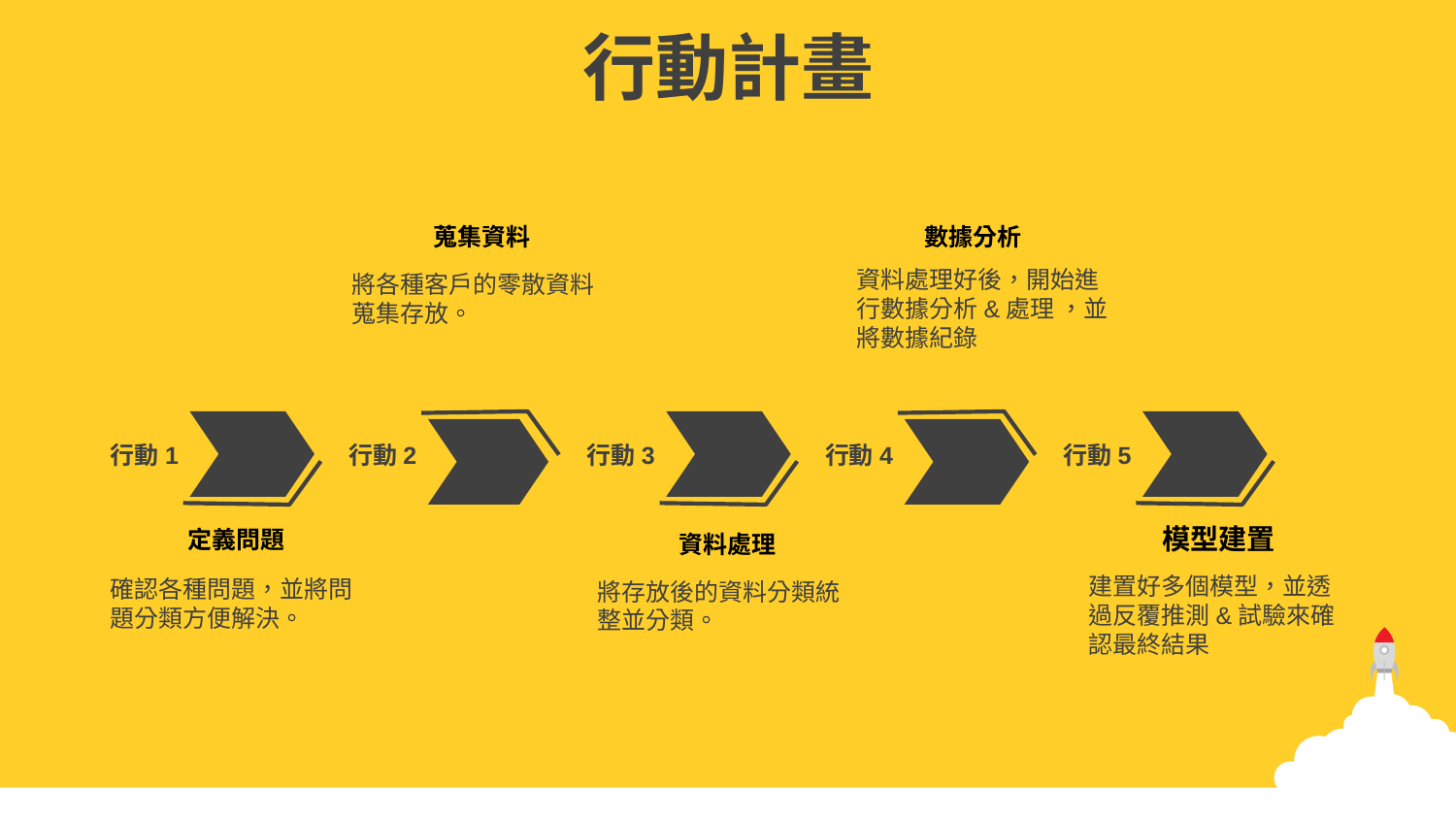

行動計畫
蒐集資料
將各種客戶的零散資料蒐集存放。
數據分析
資料處理好後，開始進行數據分析&處理 ，並將數據紀錄

行動1
行動2
行動3
行動4
行動5
模型建置
建置好多個模型，並透過反覆推測&試驗來確認最終結果
定義問題
確認各種問題，並將問題分類方便解決。
資料處理
將存放後的資料分類統整並分類。